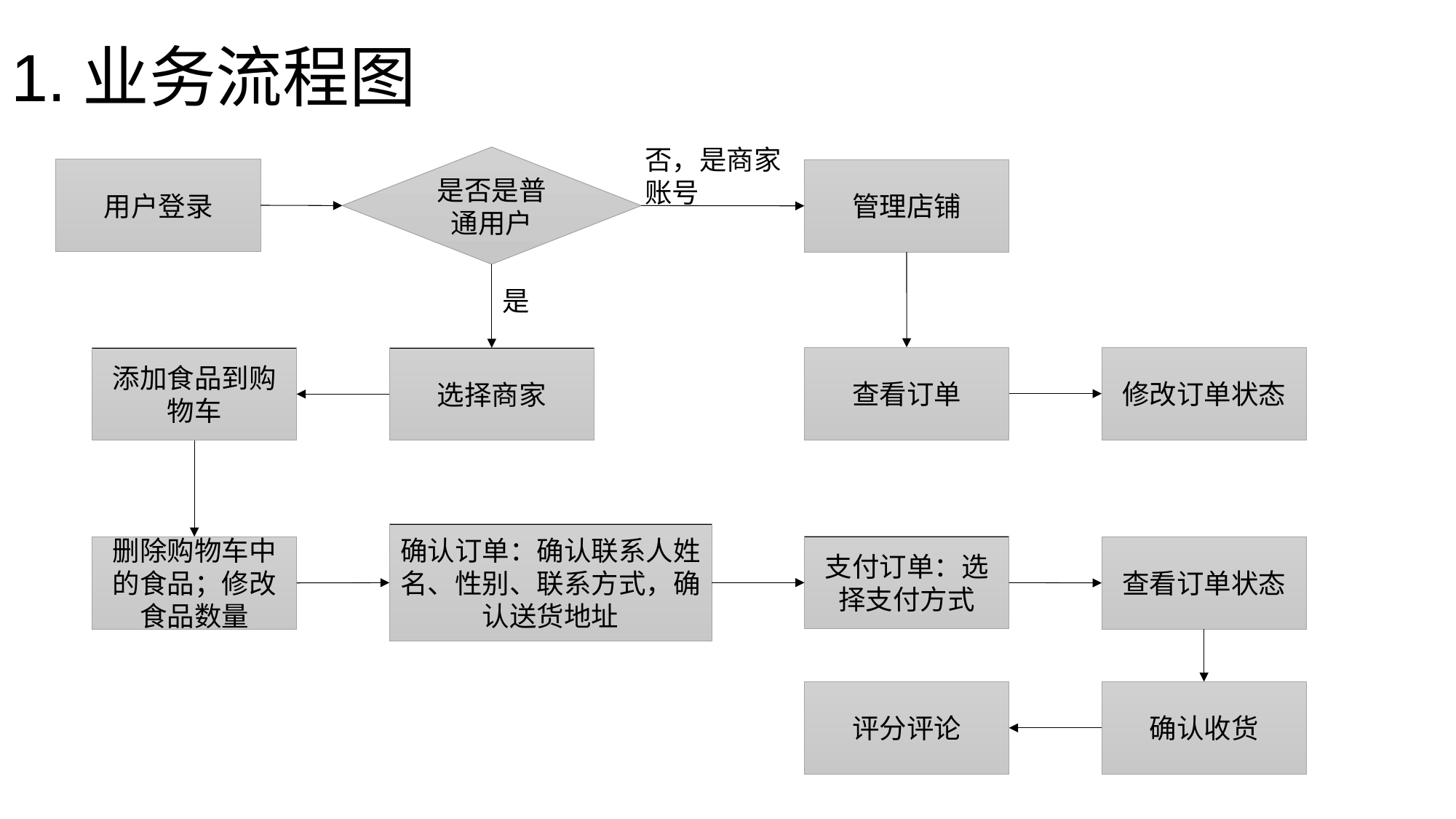

# 1.业务流程图
否，是商家账号
是否是普通用户
用户登录
管理店铺
是
查看订单
修改订单状态
添加食品到购物车
选择商家
确认订单：确认联系人姓名、性别、联系方式，确认送货地址
支付订单：选择支付方式
删除购物车中的食品；修改食品数量
查看订单状态
评分评论
确认收货